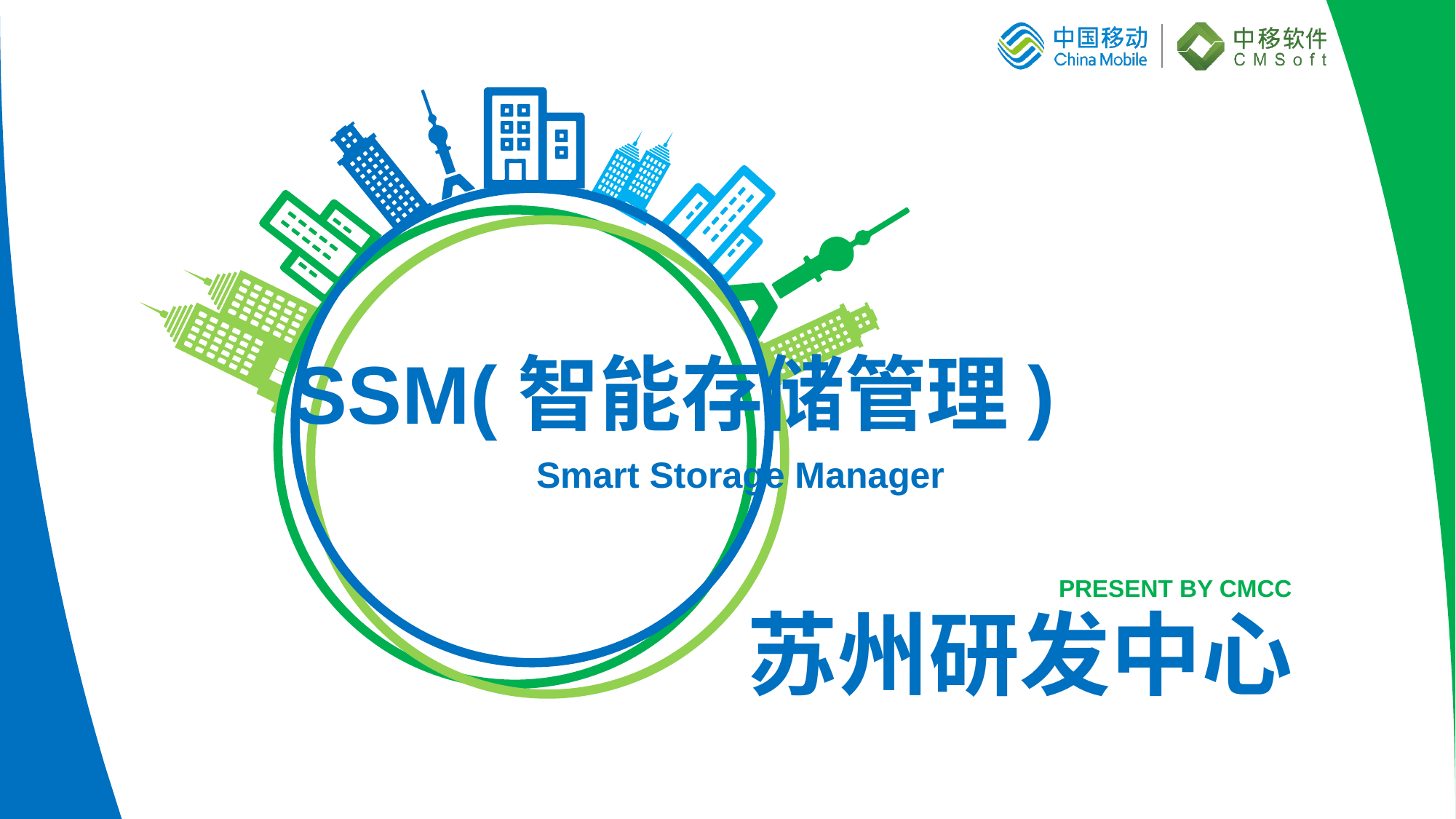

SSM(智能存储管理)
             Smart Storage Manager
PRESENT BY CMCC
苏州研发中心